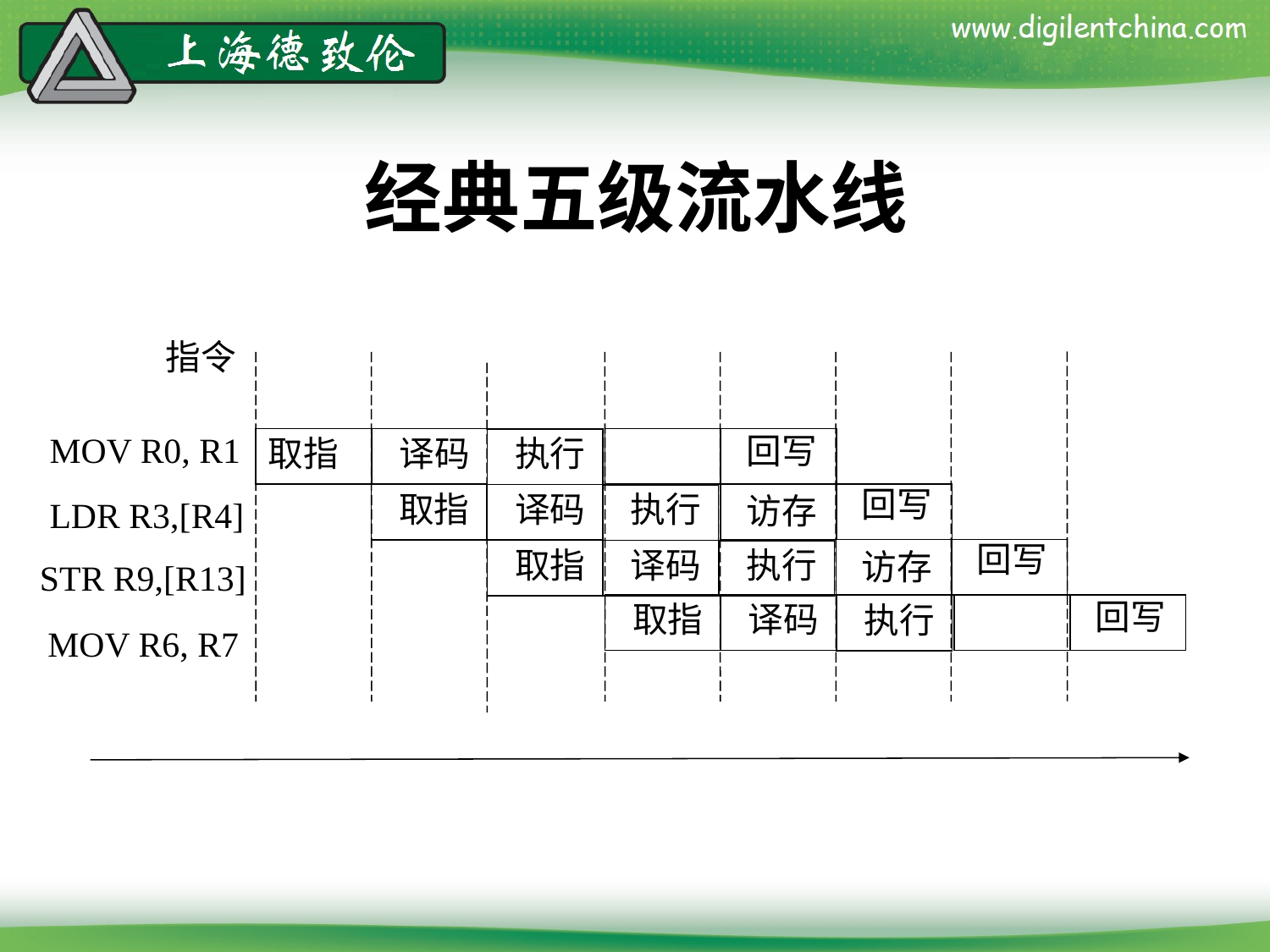

# 经典五级流水线

指令

MOV R0, R1

取指

译码

回写

执行
回写

取指

译码

执行
访存
LDR R3,[R4]
回写

取指

译码

执行
访存
STR R9,[R13]

取指

译码

回写

执行
MOV R6, R7